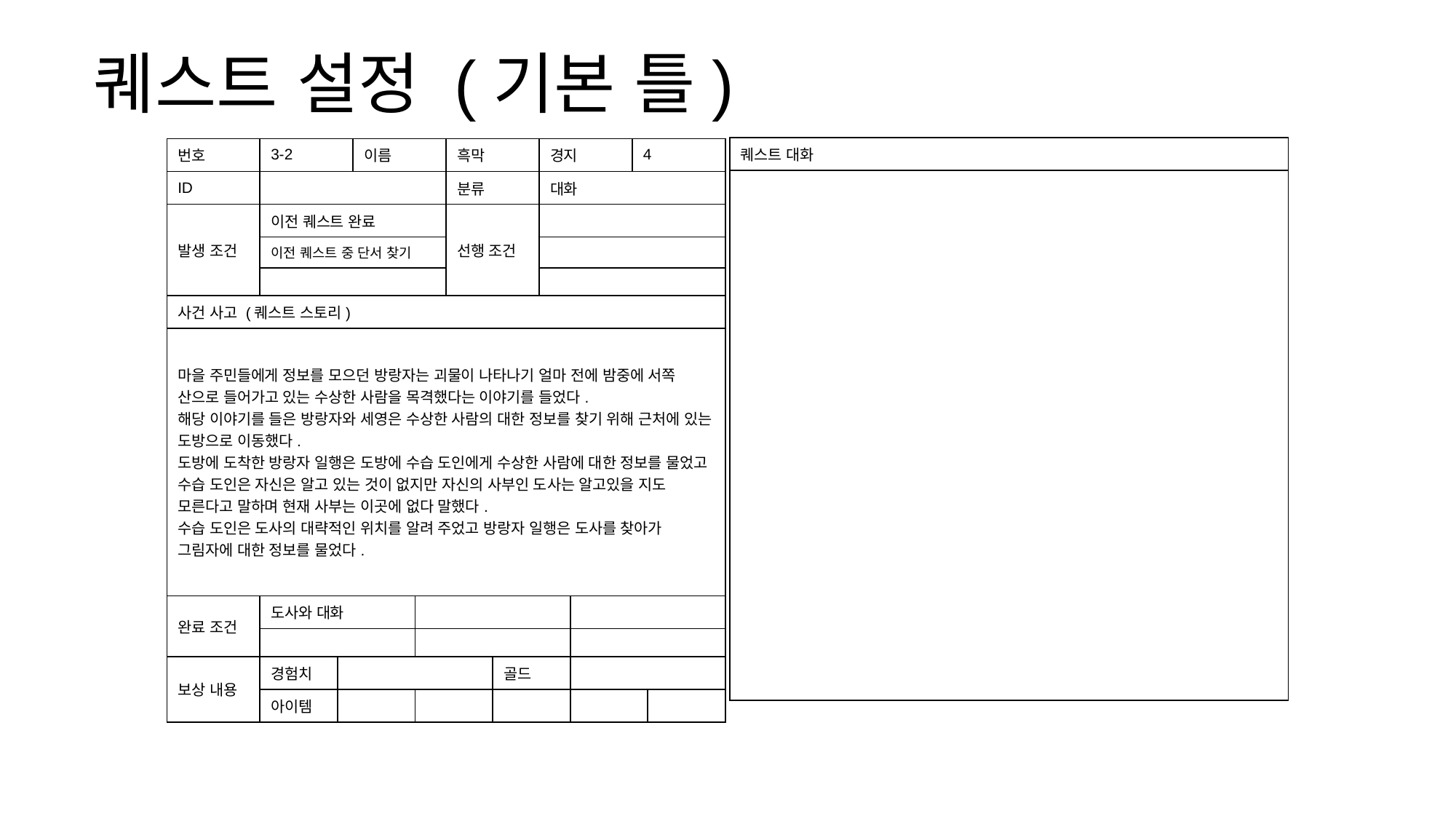

퀘스트 설정 (기본 틀)
| 퀘스트 대화 |
| --- |
|  |
| 번호 | 3-2 |  | 이름 |  | 흑막 |  | 경지 |  | 4 |  |
| --- | --- | --- | --- | --- | --- | --- | --- | --- | --- | --- |
| ID |  |  |  |  | 분류 |  | 대화 |  |  |  |
| 발생 조건 | 이전 퀘스트 완료 |  |  |  | 선행 조건 |  |  |  |  |  |
|  | 이전 퀘스트 중 단서 찾기 |  |  |  |  |  |  |  |  |  |
|  |  |  |  |  |  |  |  |  |  |  |
| 사건 사고 (퀘스트 스토리) |  |  |  |  |  |  |  |  |  |  |
| 마을 주민들에게 정보를 모으던 방랑자는 괴물이 나타나기 얼마 전에 밤중에 서쪽 산으로 들어가고 있는 수상한 사람을 목격했다는 이야기를 들었다. 해당 이야기를 들은 방랑자와 세영은 수상한 사람의 대한 정보를 찾기 위해 근처에 있는 도방으로 이동했다. 도방에 도착한 방랑자 일행은 도방에 수습 도인에게 수상한 사람에 대한 정보를 물었고 수습 도인은 자신은 알고 있는 것이 없지만 자신의 사부인 도사는 알고있을 지도 모른다고 말하며 현재 사부는 이곳에 없다 말했다. 수습 도인은 도사의 대략적인 위치를 알려 주었고 방랑자 일행은 도사를 찾아가 그림자에 대한 정보를 물었다. |  |  |  |  |  |  |  |  |  |  |
| 완료 조건 | 도사와 대화 |  |  |  |  |  |  |  |  |  |
|  |  |  |  |  |  |  |  |  |  |  |
| 보상 내용 | 경험치 |  |  |  |  | 골드 |  |  |  |  |
|  | 아이템 |  |  |  |  |  |  |  |  |  |